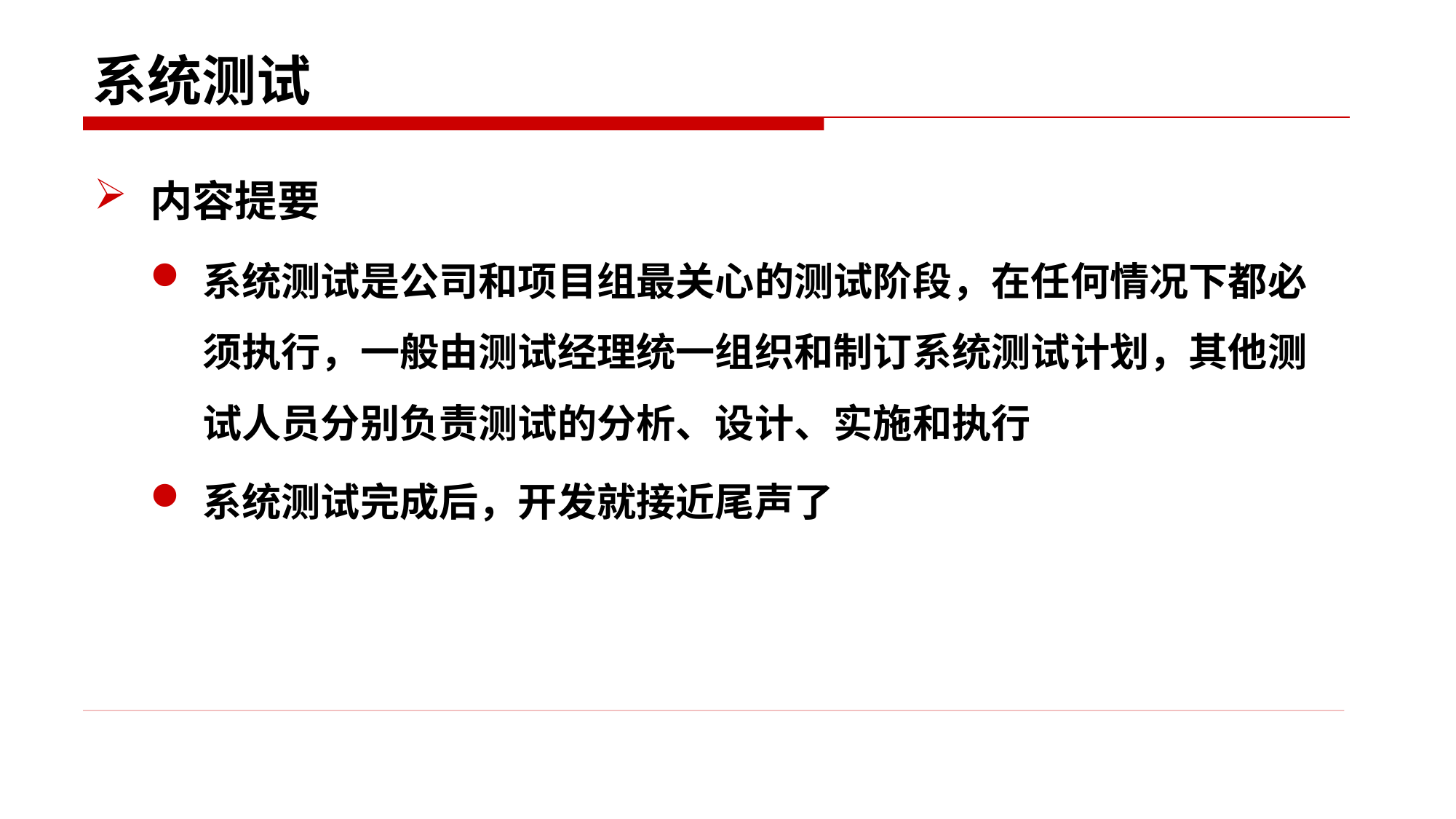

# 系统测试
内容提要
系统测试是公司和项目组最关心的测试阶段，在任何情况下都必须执行，一般由测试经理统一组织和制订系统测试计划，其他测试人员分别负责测试的分析、设计、实施和执行
系统测试完成后，开发就接近尾声了